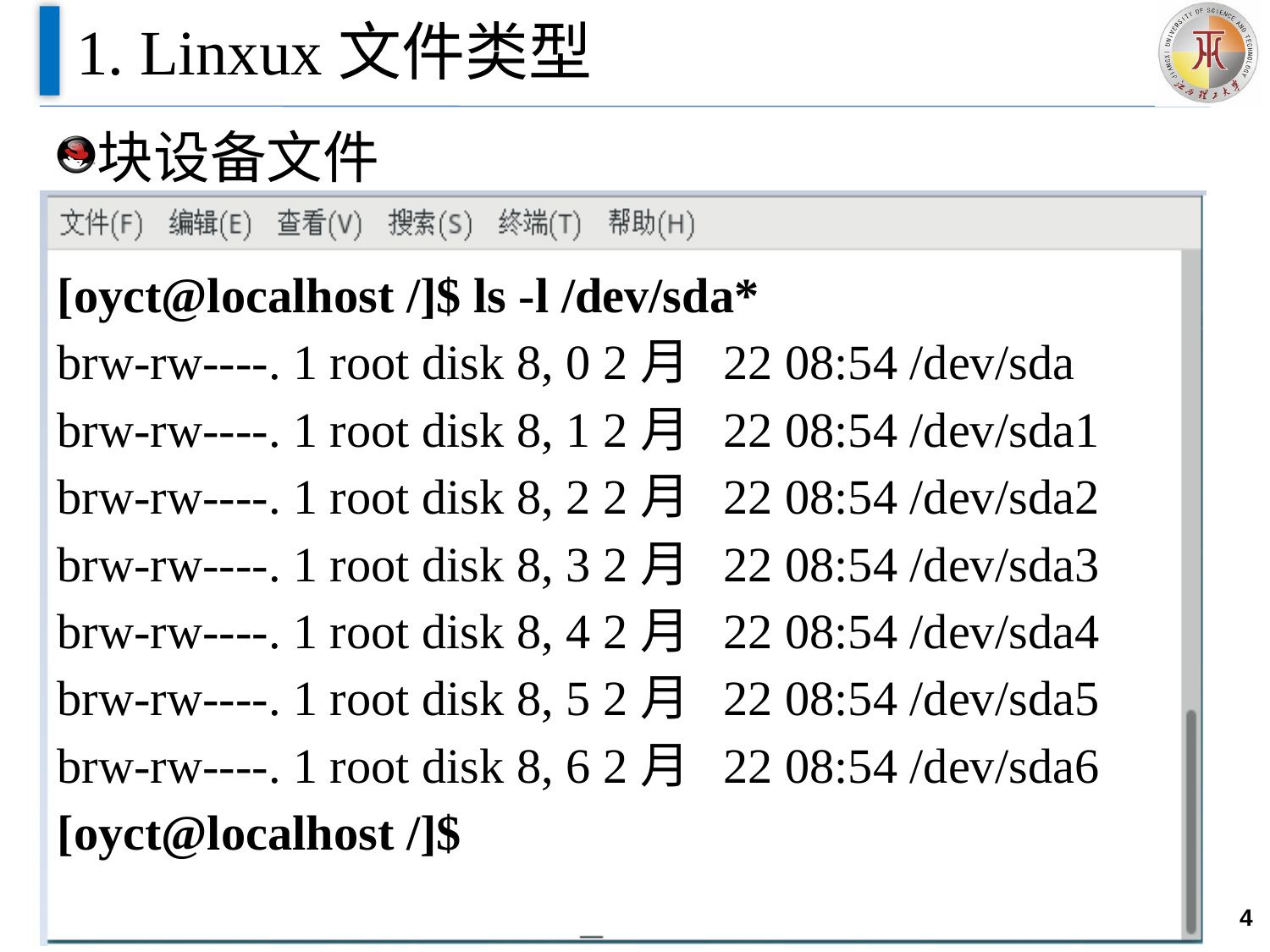

# 1. Linxux文件类型
块设备文件
[oyct@localhost /]$ ls -l /dev/sda*
brw-rw----. 1 root disk 8, 0 2月  22 08:54 /dev/sda
brw-rw----. 1 root disk 8, 1 2月  22 08:54 /dev/sda1
brw-rw----. 1 root disk 8, 2 2月  22 08:54 /dev/sda2
brw-rw----. 1 root disk 8, 3 2月  22 08:54 /dev/sda3
brw-rw----. 1 root disk 8, 4 2月  22 08:54 /dev/sda4
brw-rw----. 1 root disk 8, 5 2月  22 08:54 /dev/sda5
brw-rw----. 1 root disk 8, 6 2月  22 08:54 /dev/sda6
[oyct@localhost /]$
4